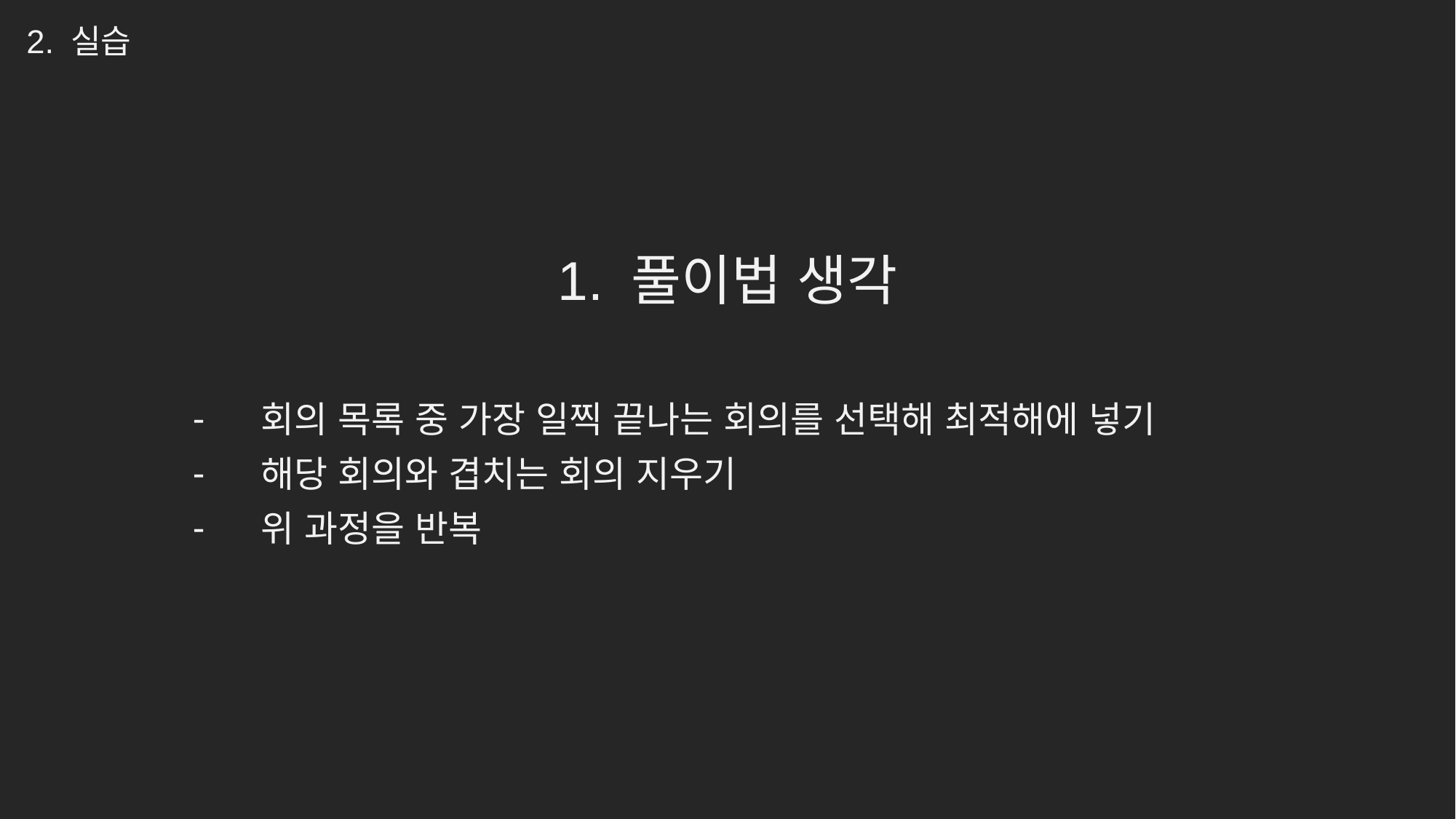

2. 실습

1. 풀이법 생각

회의 목록 중 가장 일찍 끝나는 회의를 선택해 최적해에 넣기
해당 회의와 겹치는 회의 지우기
위 과정을 반복